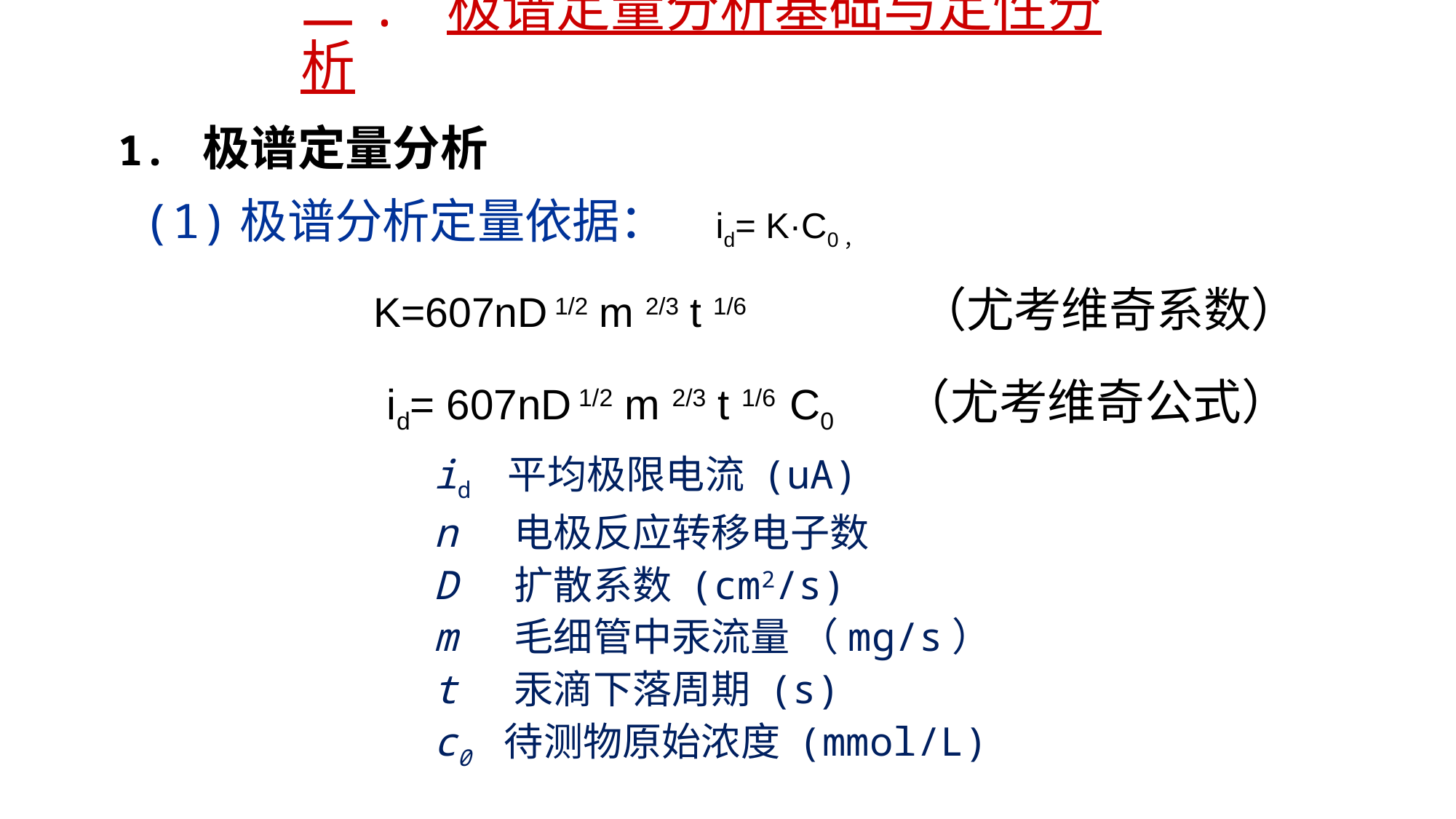

# 二. 极谱定量分析基础与定性分析
1. 极谱定量分析
 (1)极谱分析定量依据：     id= K·C0，
                          K=607nD 1/2 m 2/3 t 1/6     （尤考维奇系数）

                   id= 607nD 1/2 m 2/3 t 1/6  C0         （尤考维奇公式）
id  平均极限电流 (uA)
n  电极反应转移电子数
D  扩散系数 (cm2/s)
m  毛细管中汞流量 （mg/s）
t  汞滴下落周期 (s)
c0 待测物原始浓度 (mmol/L)